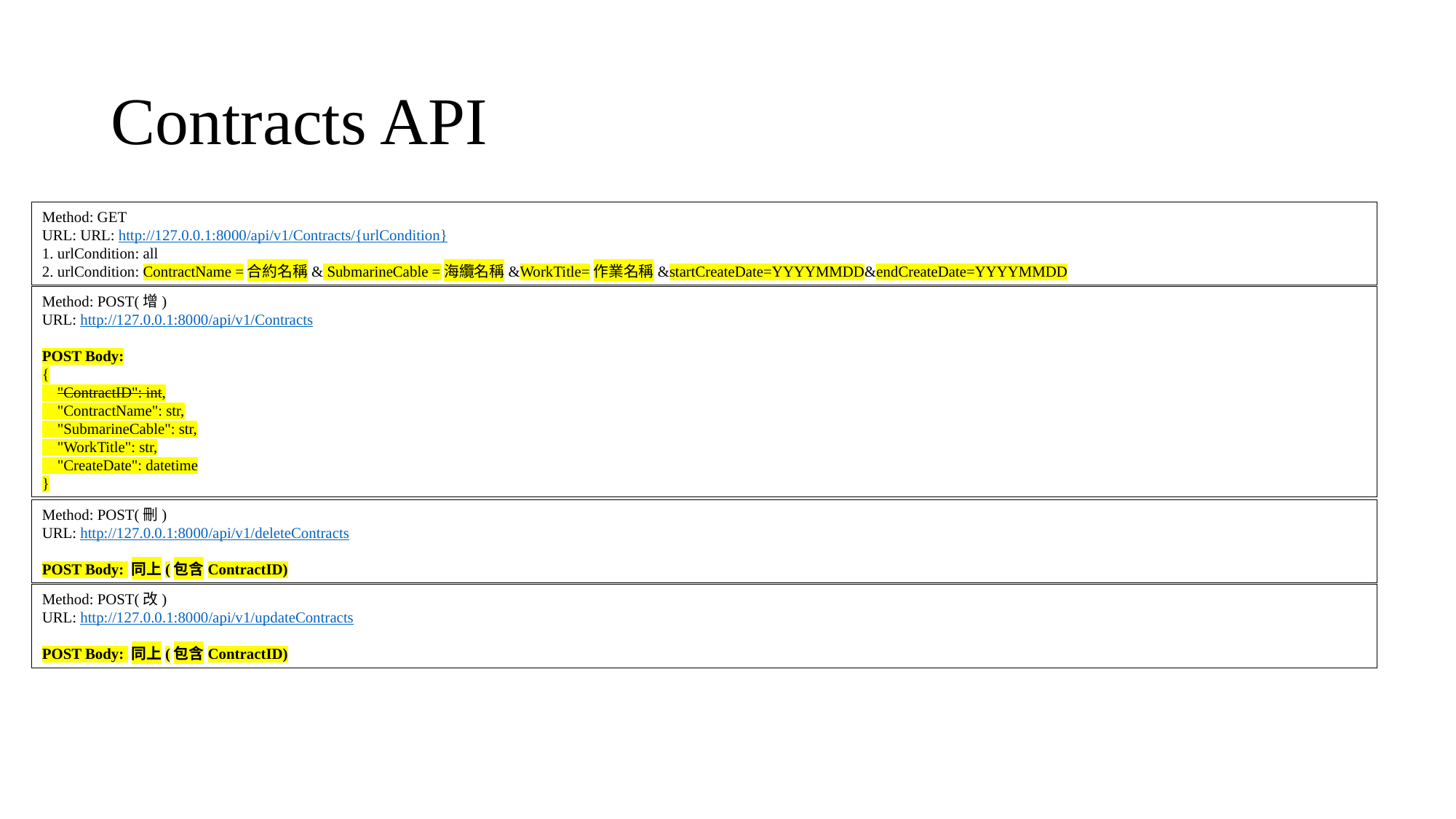

# Contracts API
Method: GET
URL: URL: http://127.0.0.1:8000/api/v1/Contracts/{urlCondition}
1. urlCondition: all
2. urlCondition: ContractName =合約名稱& SubmarineCable =海纜名稱&WorkTitle=作業名稱&startCreateDate=YYYYMMDD&endCreateDate=YYYYMMDD
Method: POST(增)
URL: http://127.0.0.1:8000/api/v1/Contracts

POST Body:
{
    "ContractID": int,
    "ContractName": str,
    "SubmarineCable": str,
    "WorkTitle": str,
    "CreateDate": datetime
}
Method: POST(刪)
URL: http://127.0.0.1:8000/api/v1/deleteContracts

POST Body: 同上(包含ContractID)
Method: POST(改)
URL: http://127.0.0.1:8000/api/v1/updateContracts

POST Body: 同上(包含ContractID)